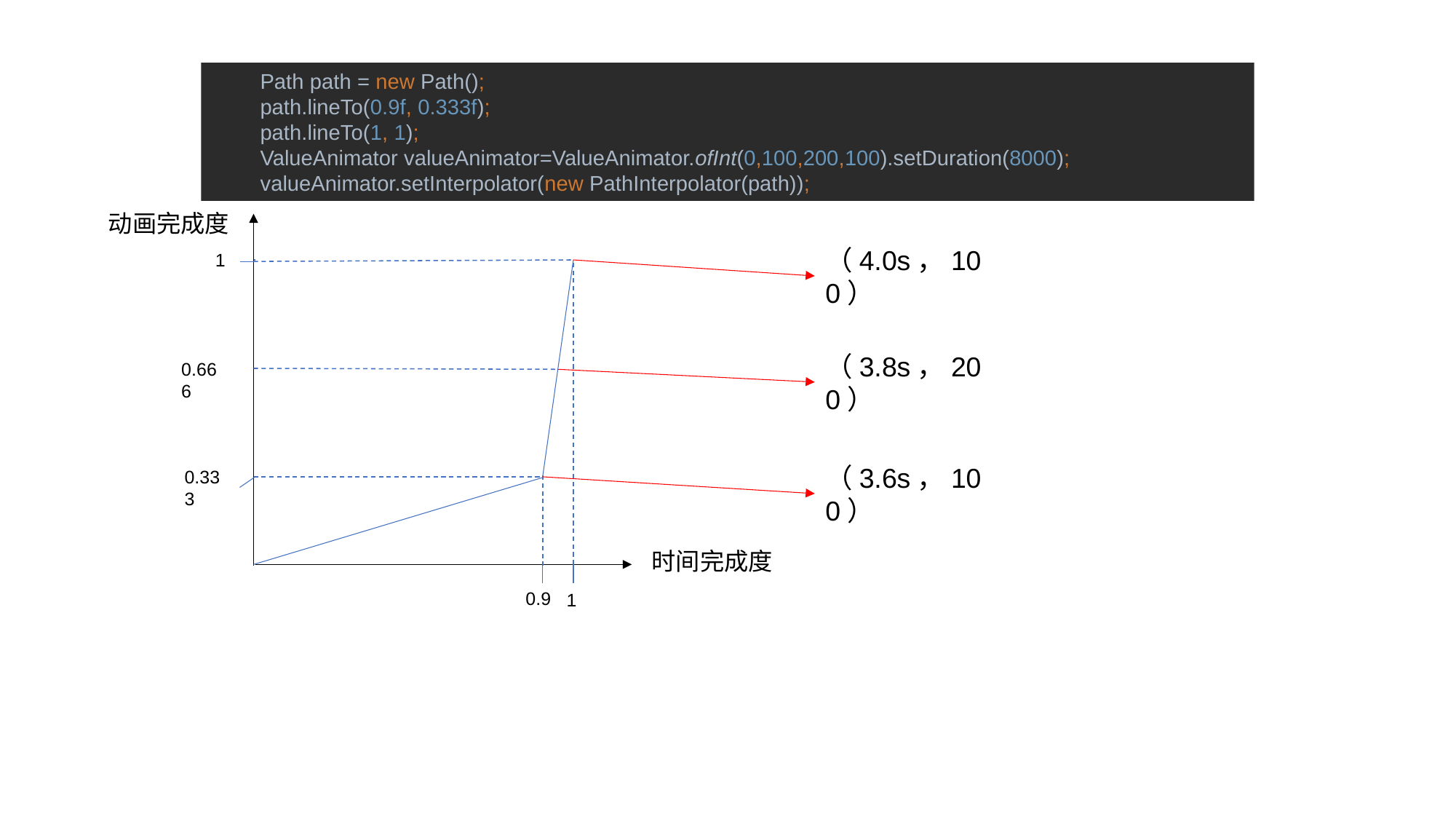

Path path = new Path();
        path.lineTo(0.9f, 0.333f);
        path.lineTo(1, 1);
        ValueAnimator valueAnimator=ValueAnimator.ofInt(0,100,200,100).setDuration(8000);
        valueAnimator.setInterpolator(new PathInterpolator(path));
动画完成度
（4.0s，100）
1
（3.8s，200）
0.666
（3.6s，100）
0.333
时间完成度
0.9
1